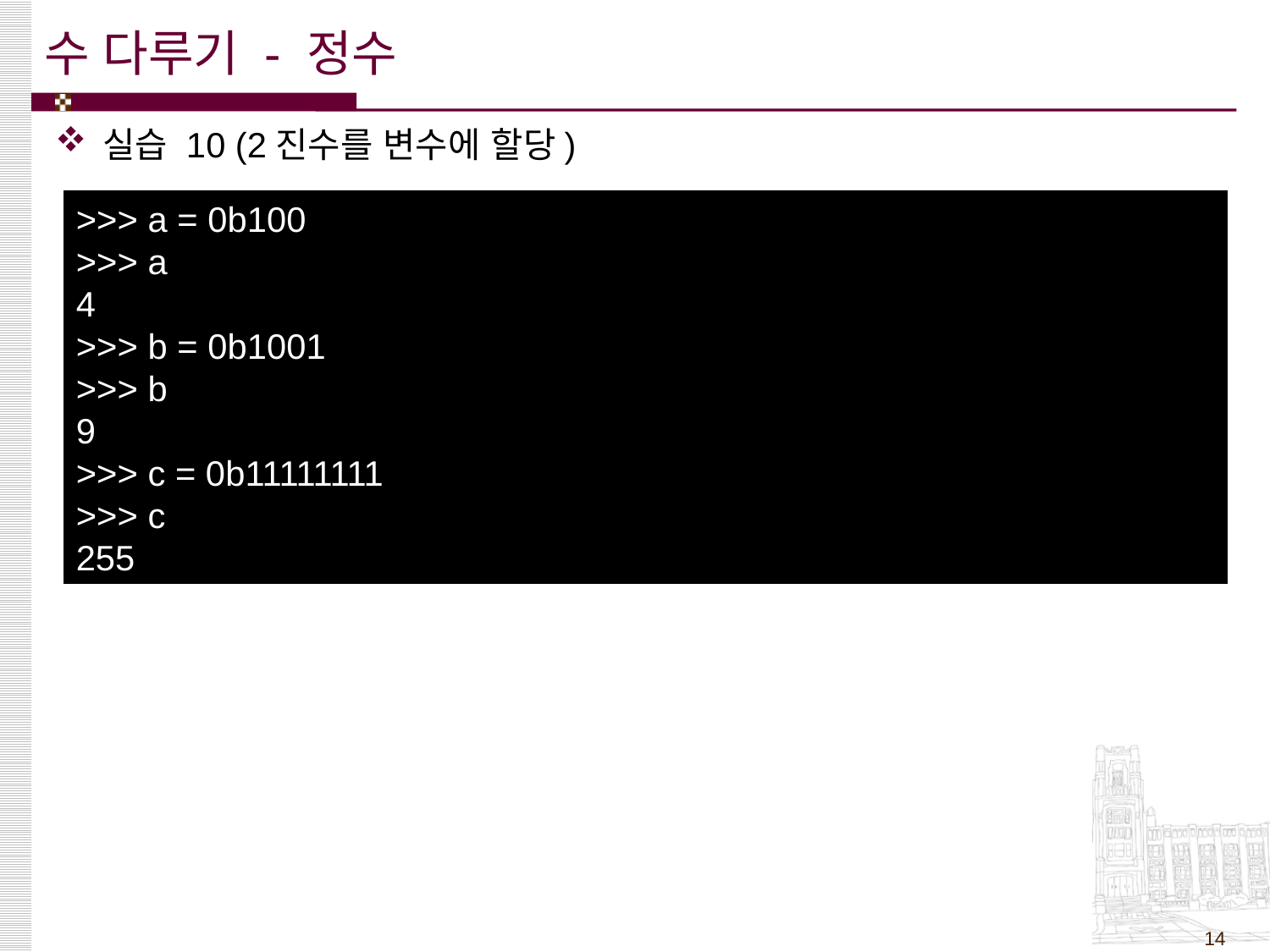

# 수 다루기 - 정수
실습 10 (2진수를 변수에 할당)

>>> a = 0b100
>>> a
4
>>> b = 0b1001
>>> b
9
>>> c = 0b11111111
>>> c
255